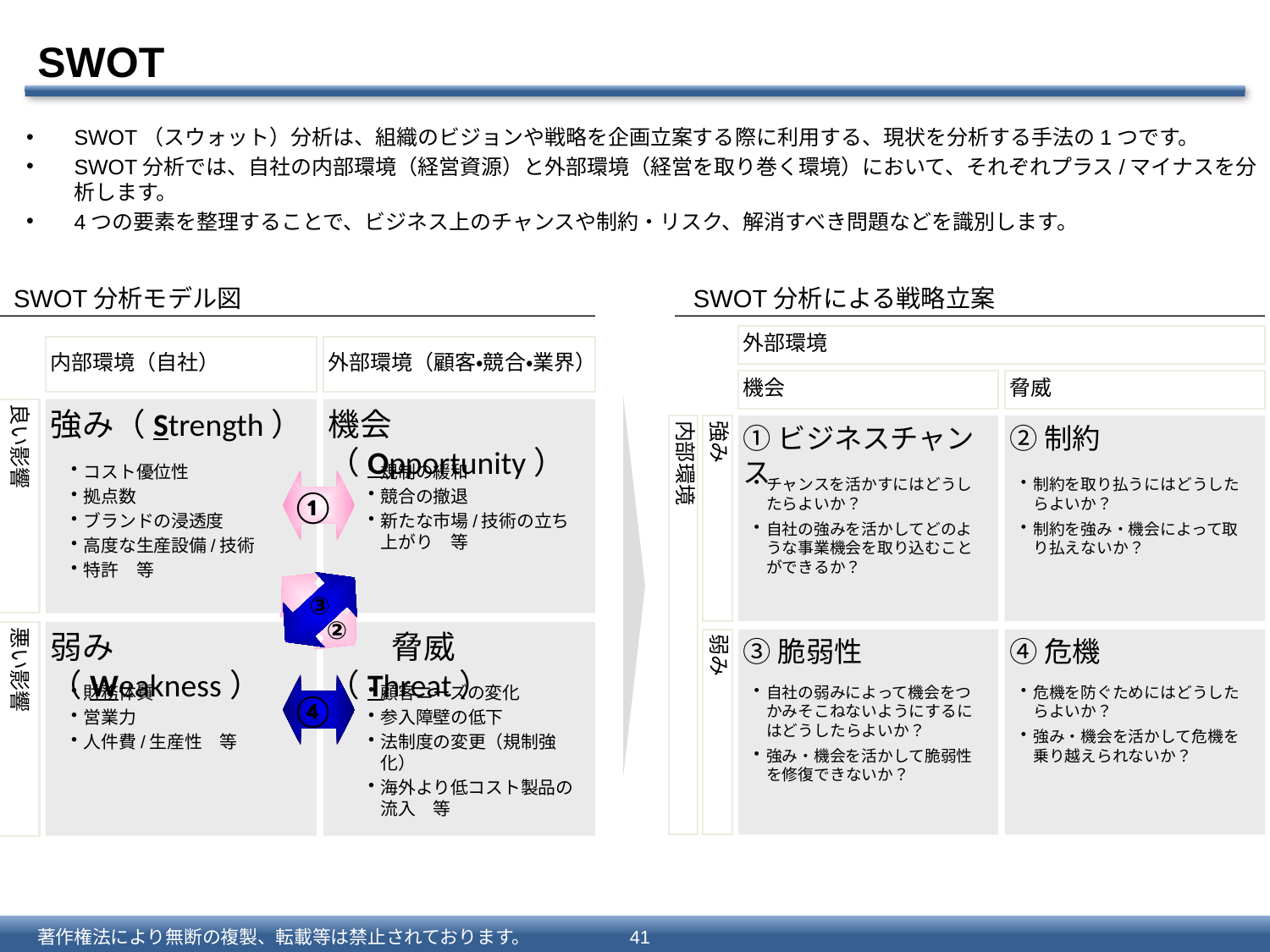

# SWOT
SWOT（スウォット）分析は、組織のビジョンや戦略を企画立案する際に利用する、現状を分析する手法の1つです。
SWOT分析では、自社の内部環境（経営資源）と外部環境（経営を取り巻く環境）において、それぞれプラス/マイナスを分析します。
4つの要素を整理することで、ビジネス上のチャンスや制約・リスク、解消すべき問題などを識別します。
SWOT分析モデル図

SWOT分析による戦略立案

外部環境
内部環境（自社）
外部環境（顧客・競合・業界）
機会
脅威
良い影響
強み（Strength）
機会（Opportunity）
内部環境
強み
①ビジネスチャンス
②制約
コスト優位性
拠点数
ブランドの浸透度
高度な生産設備/技術
特許　等
規制の緩和
競合の撤退
新たな市場/技術の立ち上がり　等
チャンスを活かすにはどうしたらよいか？
自社の強みを活かしてどのような事業機会を取り込むことができるか？
制約を取り払うにはどうしたらよいか？
制約を強み・機会によって取り払えないか？
①

③
②
悪い影響
弱み（Weakness）
　　脅威（Threat）
弱み
③脆弱性
④危機
④
財務体質
営業力
人件費/生産性　等
顧客ニーズの変化
参入障壁の低下
法制度の変更（規制強化）
海外より低コスト製品の流入　等
自社の弱みによって機会をつかみそこねないようにするにはどうしたらよいか？
強み・機会を活かして脆弱性を修復できないか？
危機を防ぐためにはどうしたらよいか？
強み・機会を活かして危機を乗り越えられないか？